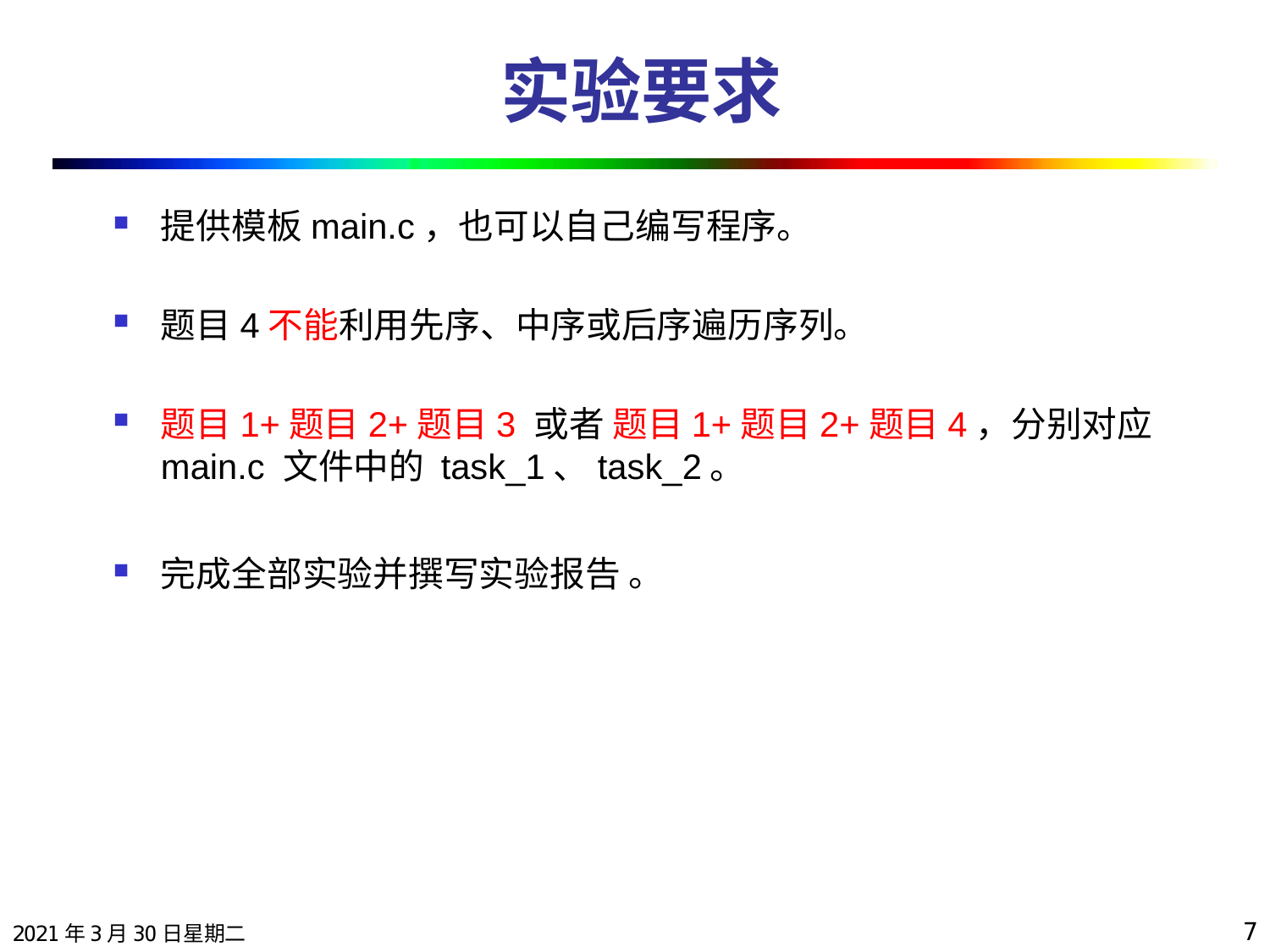

# 实验要求
提供模板main.c，也可以自己编写程序。

题目4不能利用先序、中序或后序遍历序列。

题目1+题目2+题目3 或者 题目1+题目2+题目4，分别对应 main.c 文件中的 task_1、task_2。

完成全部实验并撰写实验报告 。

2021年3月30日星期二
7